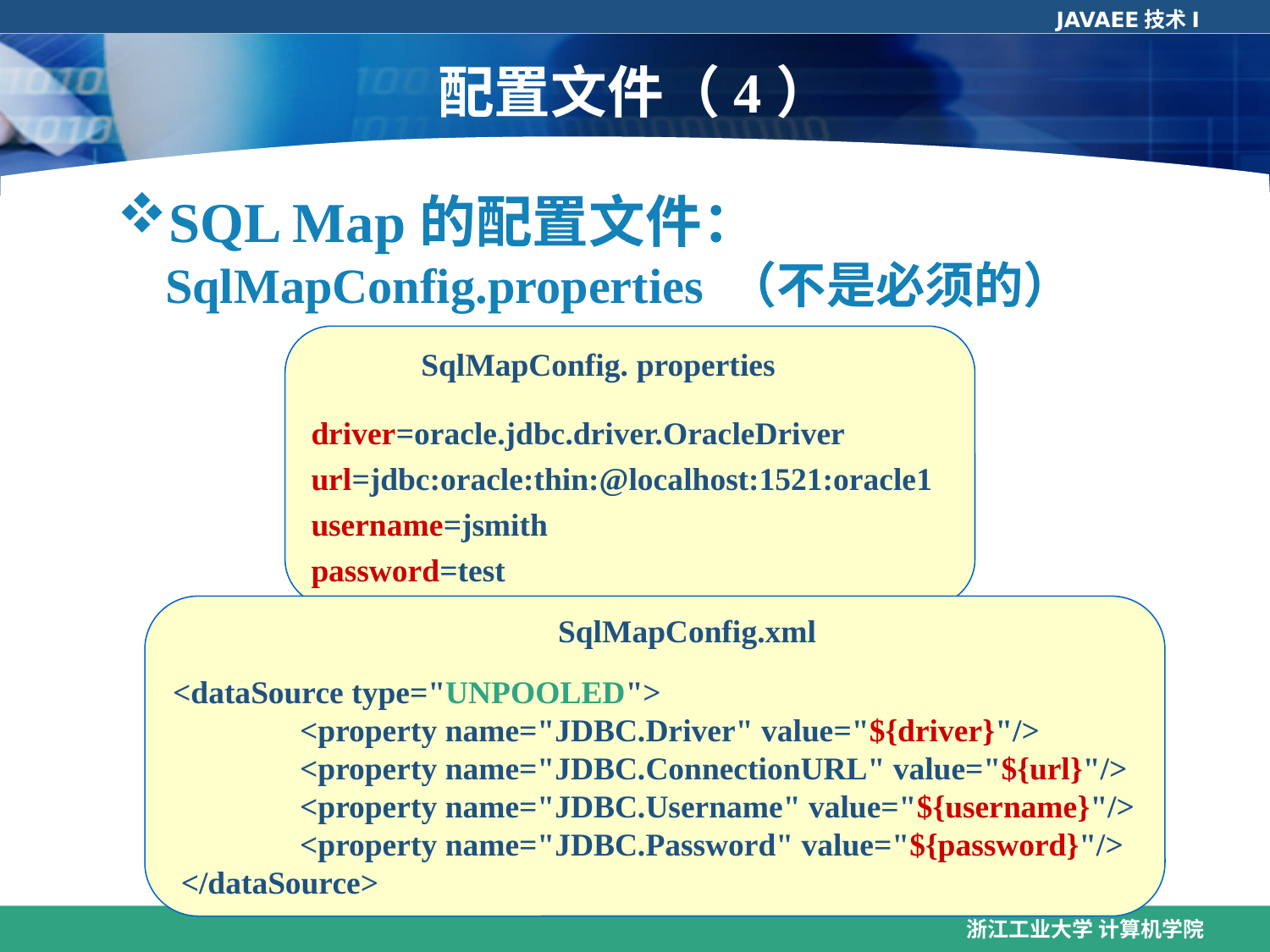

# 配置文件（4）
SQL Map的配置文件：SqlMapConfig.properties （不是必须的）
          SqlMapConfig. properties

driver=oracle.jdbc.driver.OracleDriver
url=jdbc:oracle:thin:@localhost:1521:oracle1
username=jsmith
password=test
                                   SqlMapConfig.xml

<dataSource type="UNPOOLED">
	<property name="JDBC.Driver" value="${driver}"/>
	<property name="JDBC.ConnectionURL" value="${url}"/>
	<property name="JDBC.Username" value="${username}"/>
	<property name="JDBC.Password" value="${password}"/>
 </dataSource>